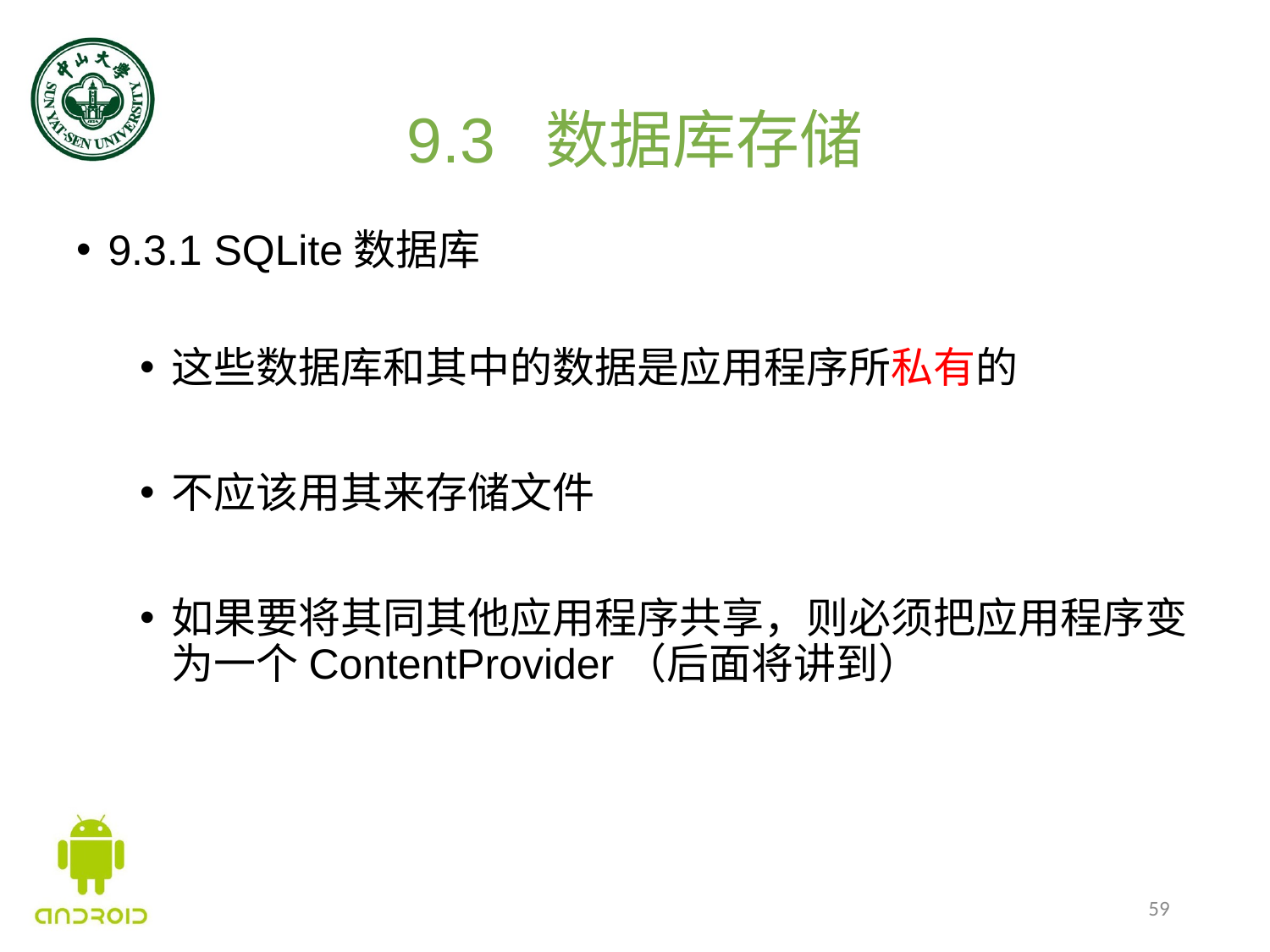

# 9.3  数据库存储
9.3.1 SQLite数据库

这些数据库和其中的数据是应用程序所私有的

不应该用其来存储文件

如果要将其同其他应用程序共享，则必须把应用程序变为一个ContentProvider（后面将讲到）
59